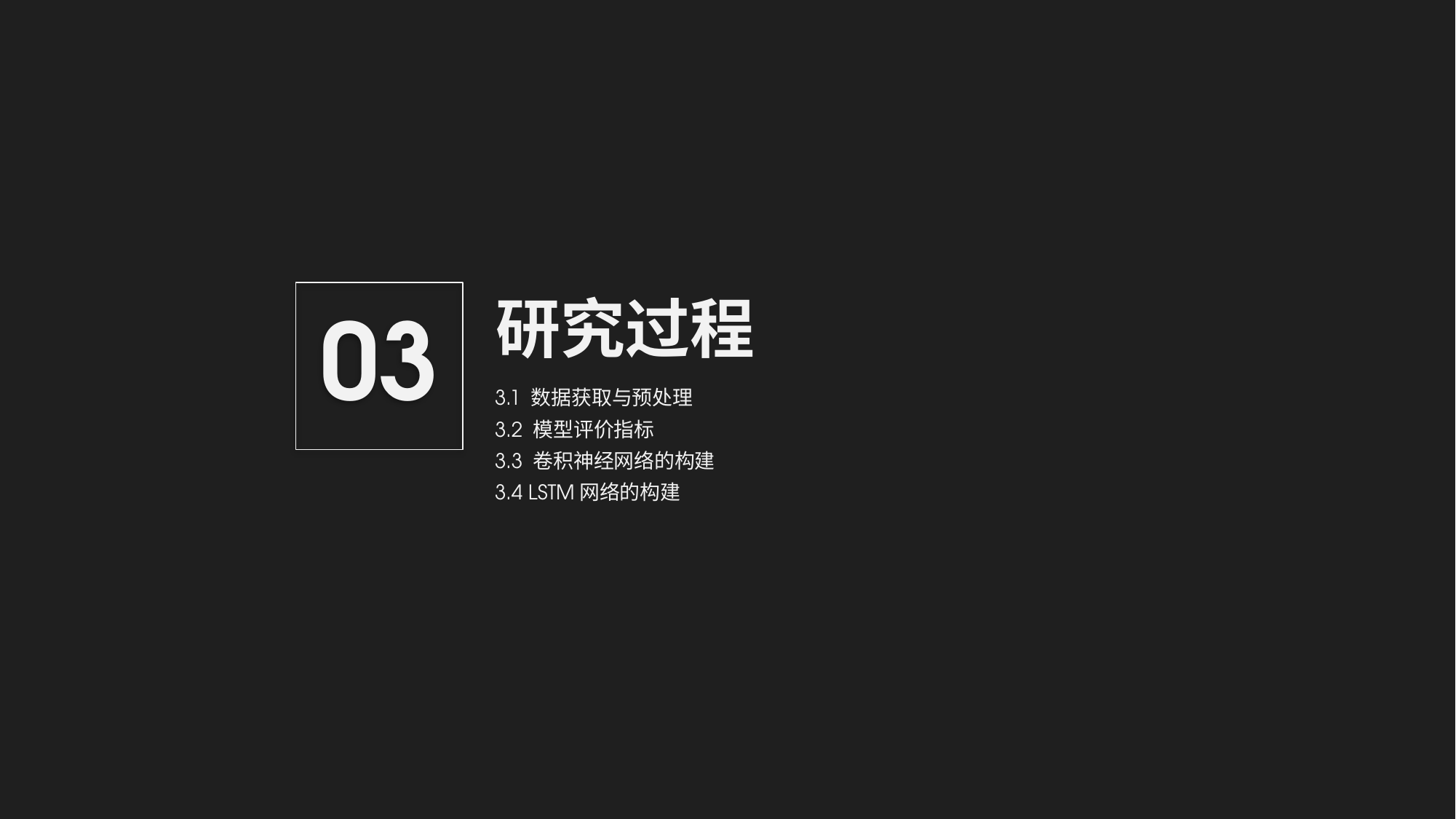

03
研究过程
3.1 数据获取与预处理
3.2 模型评价指标
3.3 卷积神经网络的构建
3.4 LSTM网络的构建